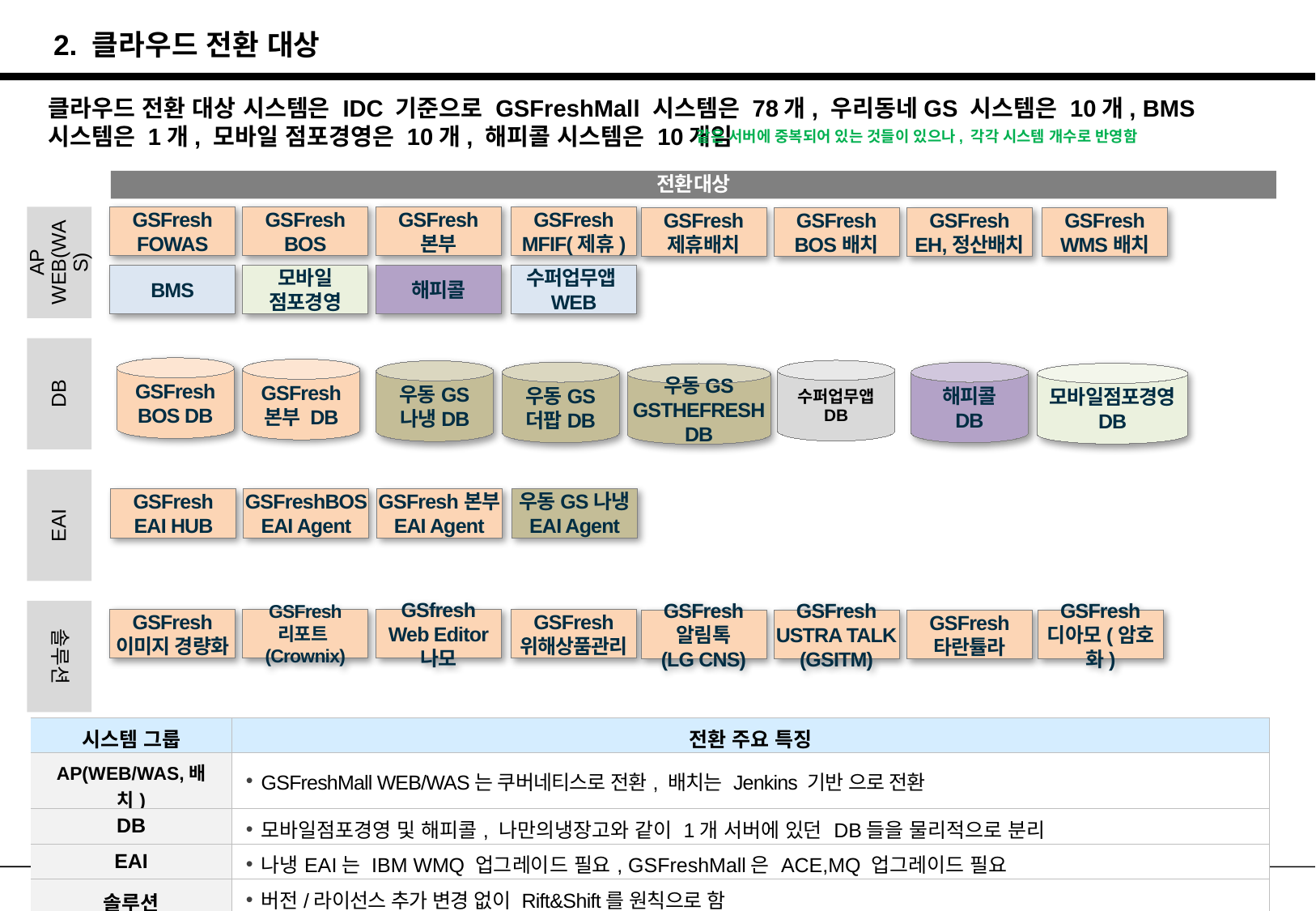

2. 클라우드 전환 대상
클라우드 전환 대상 시스템은 IDC 기준으로 GSFreshMall 시스템은 78개, 우리동네GS 시스템은 10개, BMS 시스템은 1개, 모바일 점포경영은 10개, 해피콜 시스템은 10개임

같은 서버에 중복되어 있는 것들이 있으나, 각각 시스템 개수로 반영함
전환대상
GSFresh
FOWAS
GSFresh
BOS
GSFresh
본부
GSFresh
MFIF(제휴)
AP
WEB(WAS)
GSFresh
제휴배치
GSFresh
BOS배치
GSFresh
EH,정산배치
GSFresh
WMS배치
BMS
모바일
점포경영
해피콜
수퍼업무앱WEB
DB
GSFresh
BOS DB
GSFresh
본부 DB
수퍼업무앱
DB
우동GS
나냉DB
해피콜
DB
우동GS
더팝DB
모바일점포경영
DB
우동GS
GSTHEFRESH
DB
EAI
GSFresh
EAI HUB
GSFreshBOS
EAI Agent
GSFresh본부
EAI Agent
우동GS나냉
EAI Agent
솔루션
GSFresh
이미지 경량화
GSFresh
리포트(Crownix)
GSfresh
Web Editor
나모
GSFresh
위해상품관리
GSFresh
알림톡
(LG CNS)
GSFresh
USTRA TALK
(GSITM)
GSFresh
타란튤라
GSFresh
디아모(암호화)
| 시스템 그룹 | 전환 주요 특징 |
| --- | --- |
| AP(WEB/WAS,배치) | GSFreshMall WEB/WAS는 쿠버네티스로 전환, 배치는 Jenkins 기반 으로 전환 |
| DB | 모바일점포경영 및 해피콜, 나만의냉장고와 같이 1개 서버에 있던 DB들을 물리적으로 분리 |
| EAI | 나냉EAI는 IBM WMQ 업그레이드 필요, GSFreshMall은 ACE,MQ 업그레이드 필요 |
| 솔루션 | 버전/라이선스 추가 변경 없이 Rift&Shift를 원칙으로 함 |